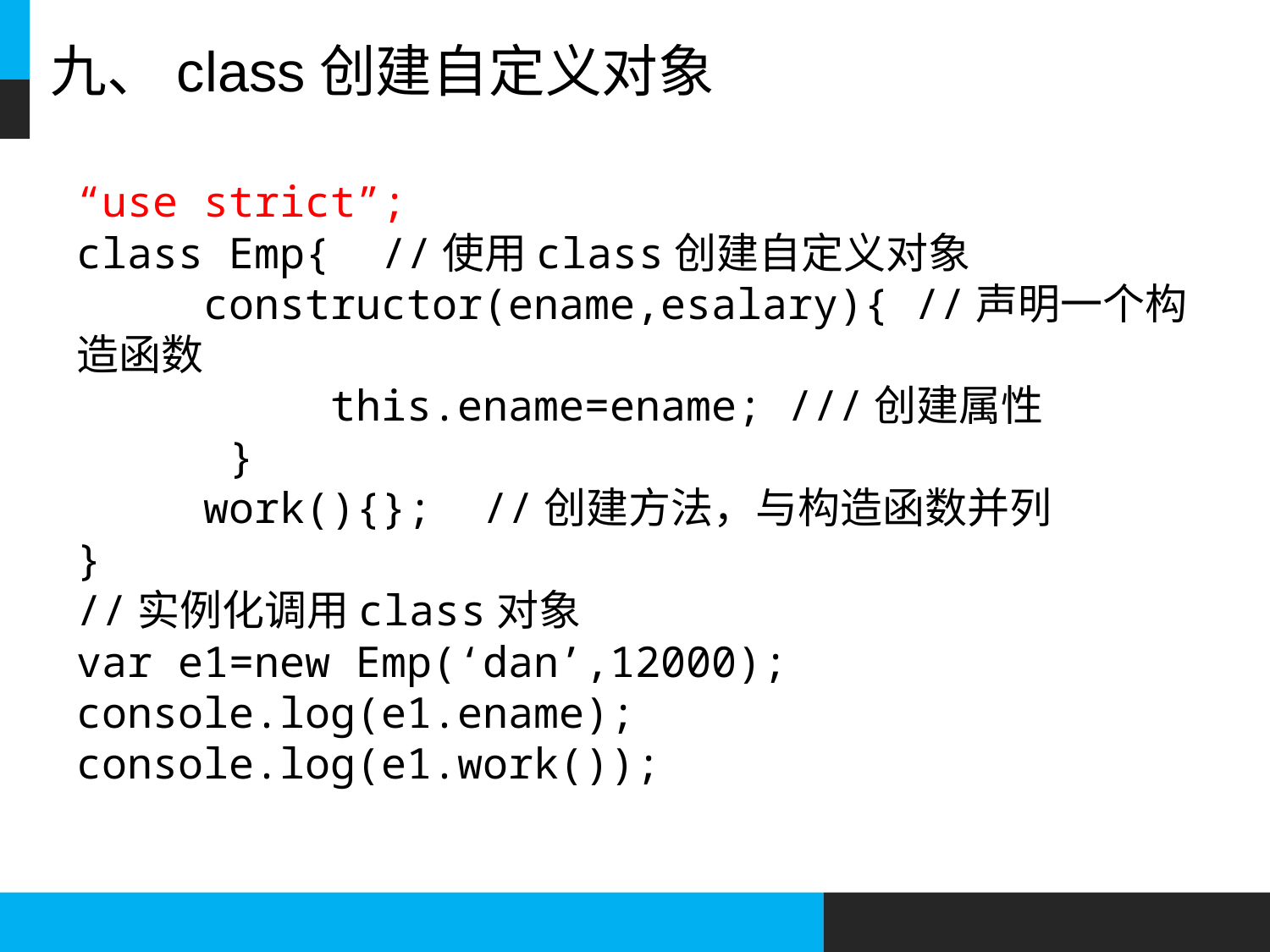

# 九、class创建自定义对象
“use strict”;
class Emp{  //使用class创建自定义对象
	constructor(ename,esalary){ //声明一个构造函数
		this.ename=ename; ///创建属性
      }
	work(){};  //创建方法，与构造函数并列
}
//实例化调用class对象
var e1=new Emp(‘dan’,12000);
console.log(e1.ename);
console.log(e1.work());